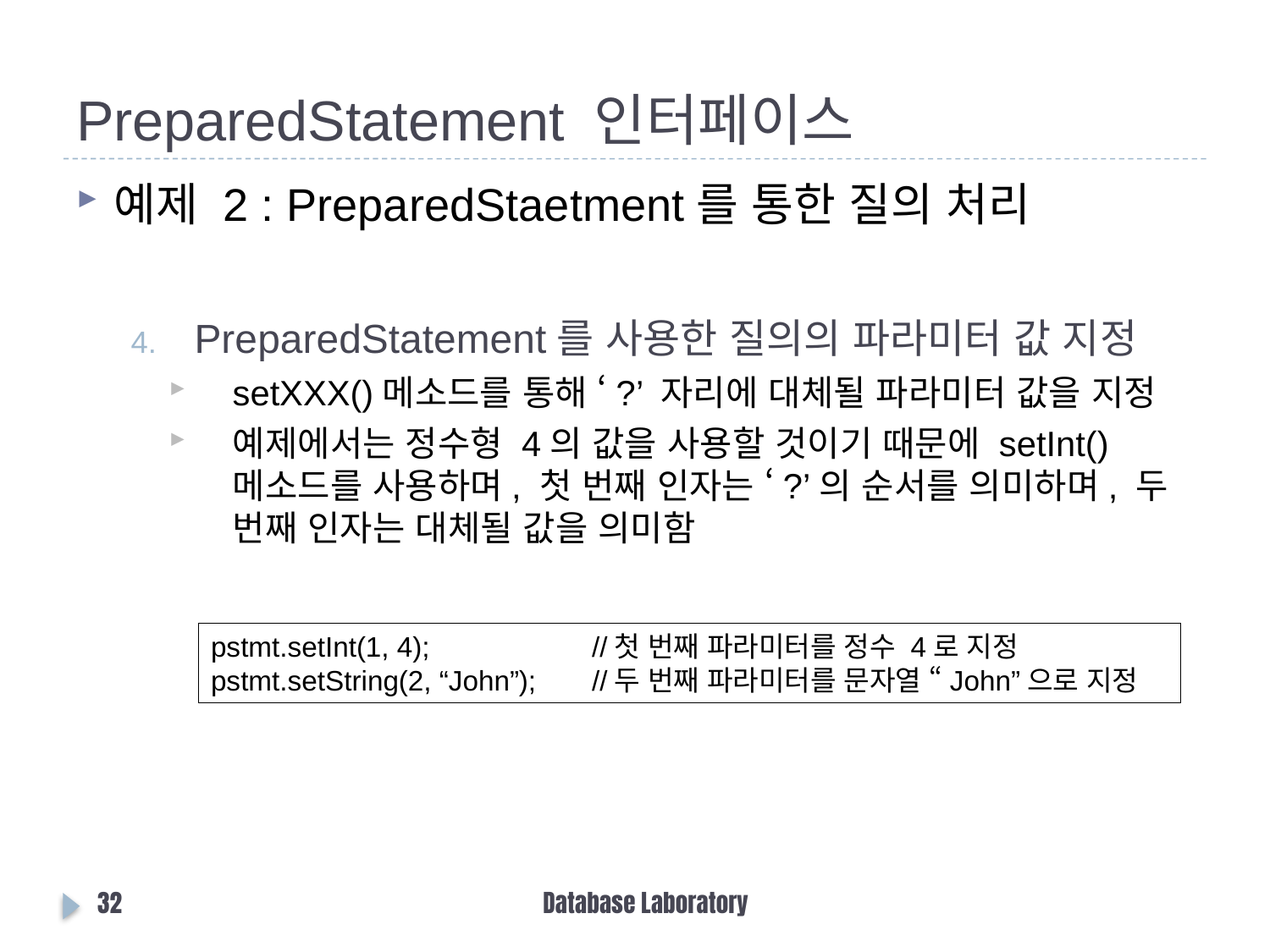

# PreparedStatement 인터페이스
예제 2 : PreparedStaetment를 통한 질의 처리

PreparedStatement를 사용한 질의의 파라미터 값 지정
setXXX()메소드를 통해 ‘?’ 자리에 대체될 파라미터 값을 지정
예제에서는 정수형 4의 값을 사용할 것이기 때문에 setInt()메소드를 사용하며, 첫 번째 인자는 ‘?’의 순서를 의미하며, 두 번째 인자는 대체될 값을 의미함

pstmt.setInt(1, 4);		//첫 번째 파라미터를 정수 4로 지정
pstmt.setString(2, “John”);	//두 번째 파라미터를 문자열 “John”으로 지정
32
Database Laboratory